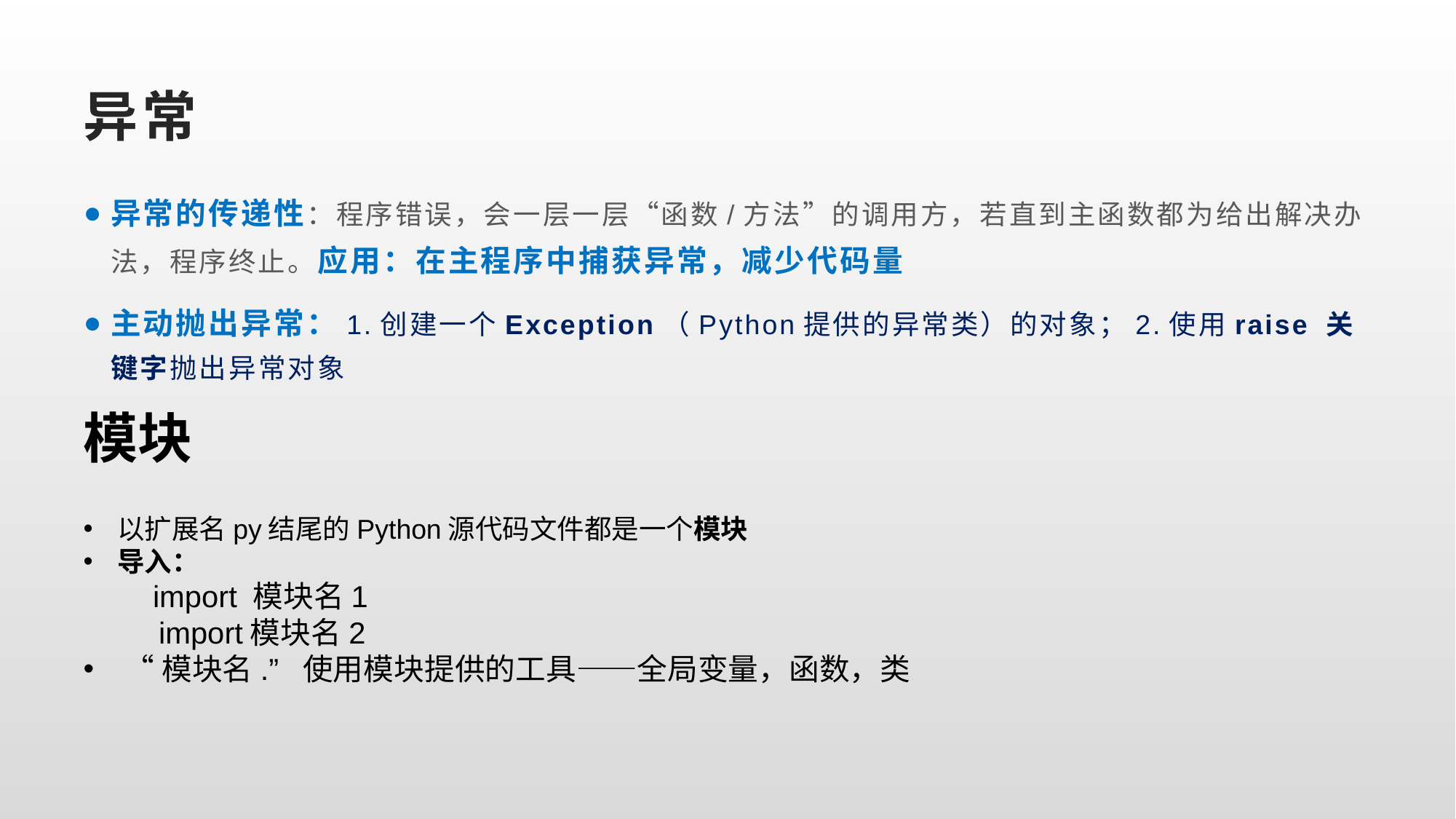

# 异常
异常的传递性：程序错误，会一层一层“函数/方法”的调用方，若直到主函数都为给出解决办法，程序终止。应用：在主程序中捕获异常，减少代码量
主动抛出异常：1.创建一个Exception（Python提供的异常类）的对象；2.使用raise 关键字抛出异常对象

模块
以扩展名py结尾的Python源代码文件都是一个模块
导入：
         import 模块名1
         import模块名2
“模块名.”  使用模块提供的工具——全局变量，函数，类